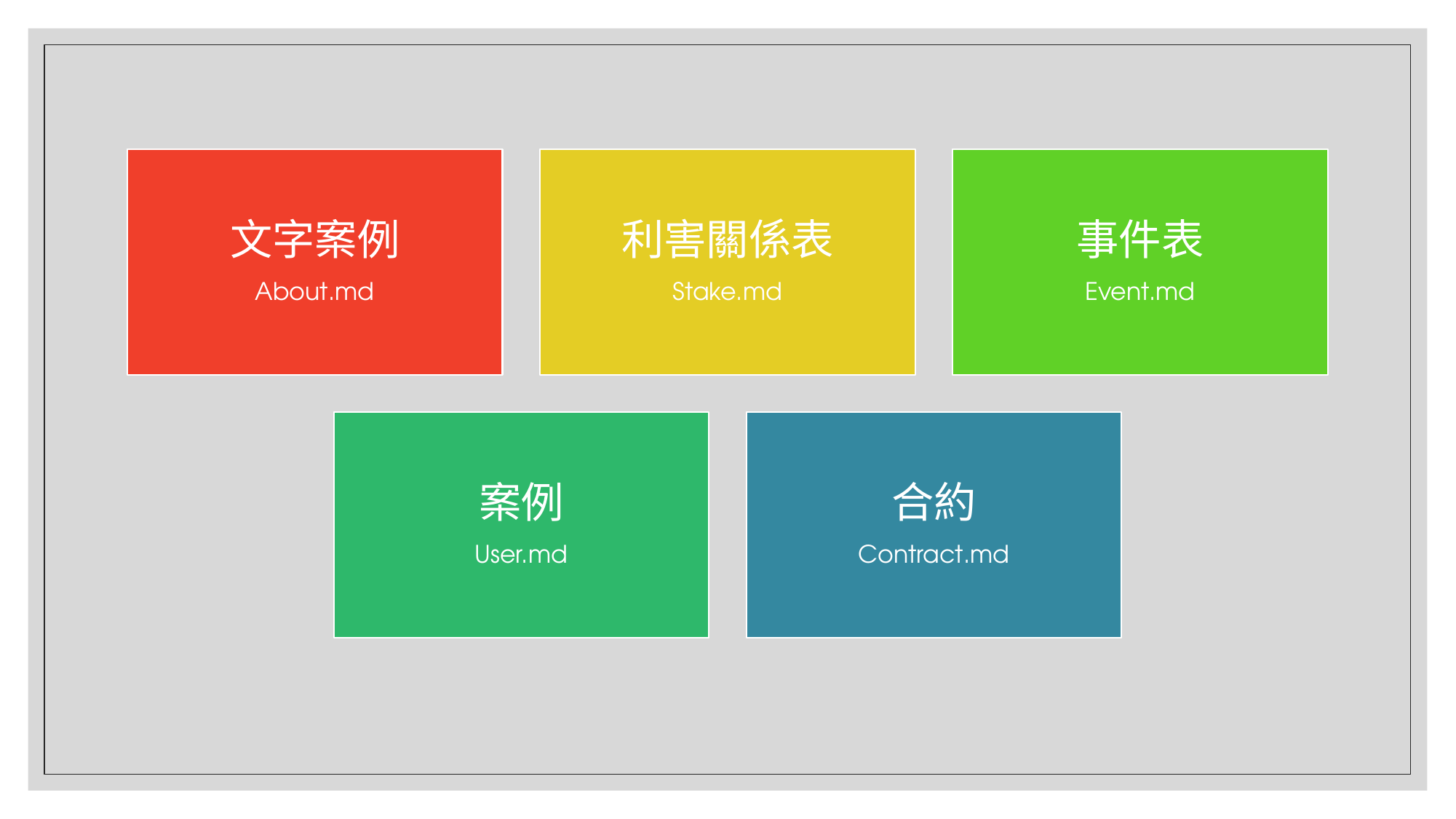

文字案例
About.md
利害關係表
Stake.md
事件表
Event.md
案例
User.md
合約
Contract.md